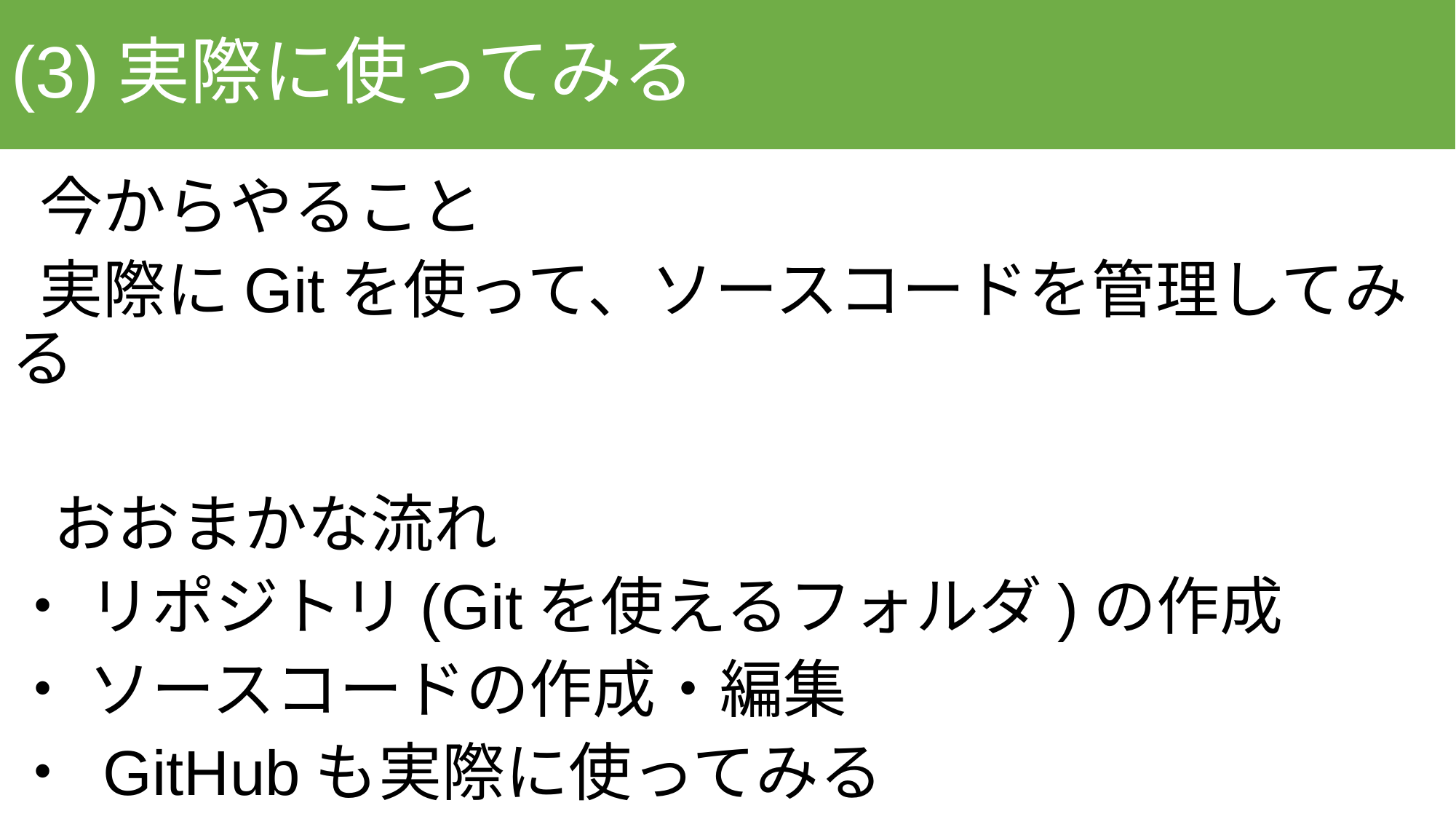

(3)実際に使ってみる
# (2)Gitの使い方
 今からやること
 実際にGitを使って、ソースコードを管理してみる

  おおまかな流れ
・ リポジトリ(Gitを使えるフォルダ)の作成
・ ソースコードの作成・編集
・ GitHubも実際に使ってみる